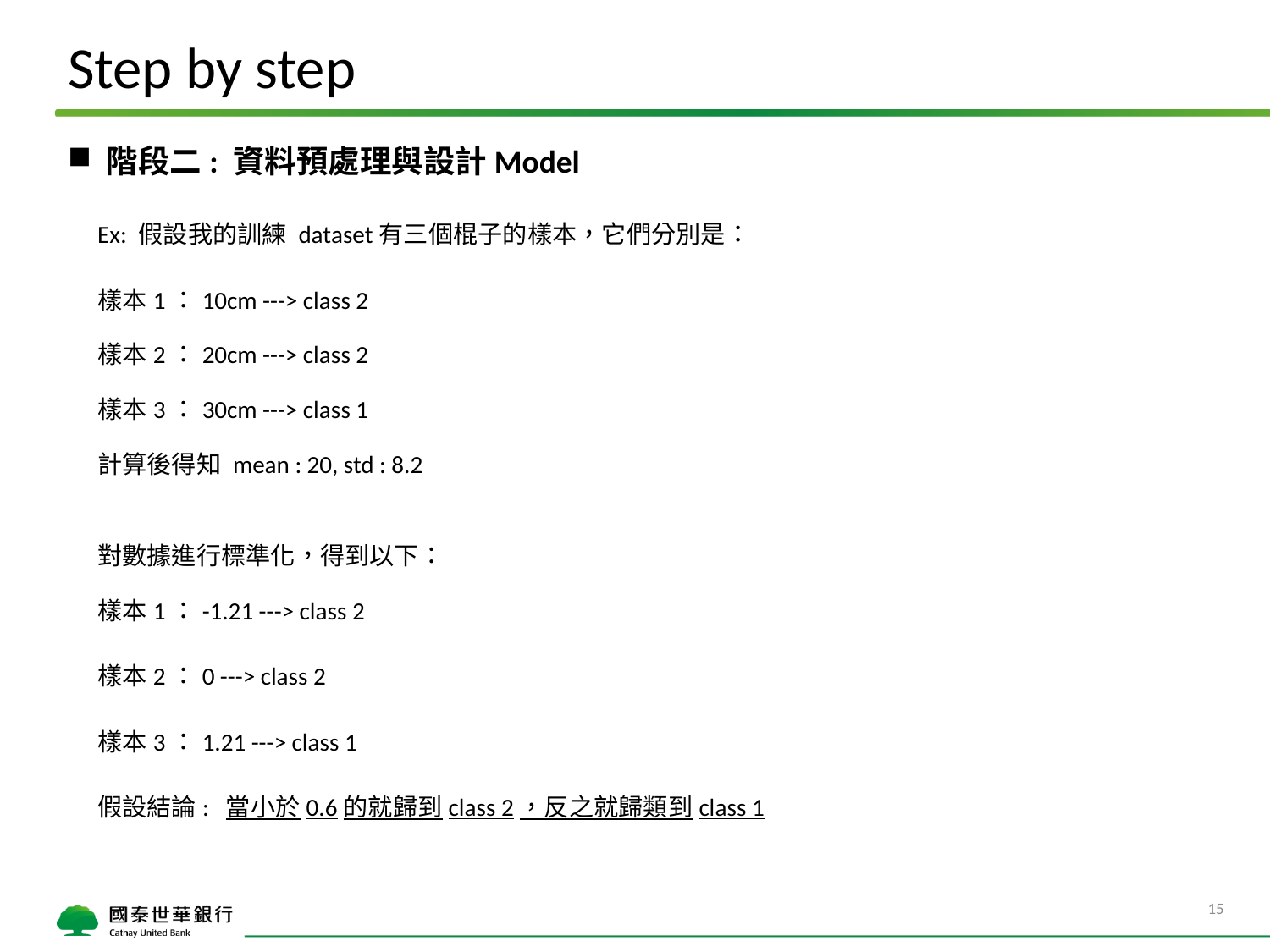

# Step by step
 階段二: 資料預處理與設計Model
Ex: 假設我的訓練 dataset有三個棍子的樣本，它們分別是：
樣本1：10cm ---> class 2
樣本2：20cm ---> class 2
樣本3：30cm ---> class 1
計算後得知 mean : 20, std : 8.2

對數據進行標準化，得到以下：
樣本1：-1.21 ---> class 2
樣本2：0 ---> class 2
樣本3：1.21 ---> class 1
假設結論:  當小於0.6的就歸到class 2，反之就歸類到class 1
15